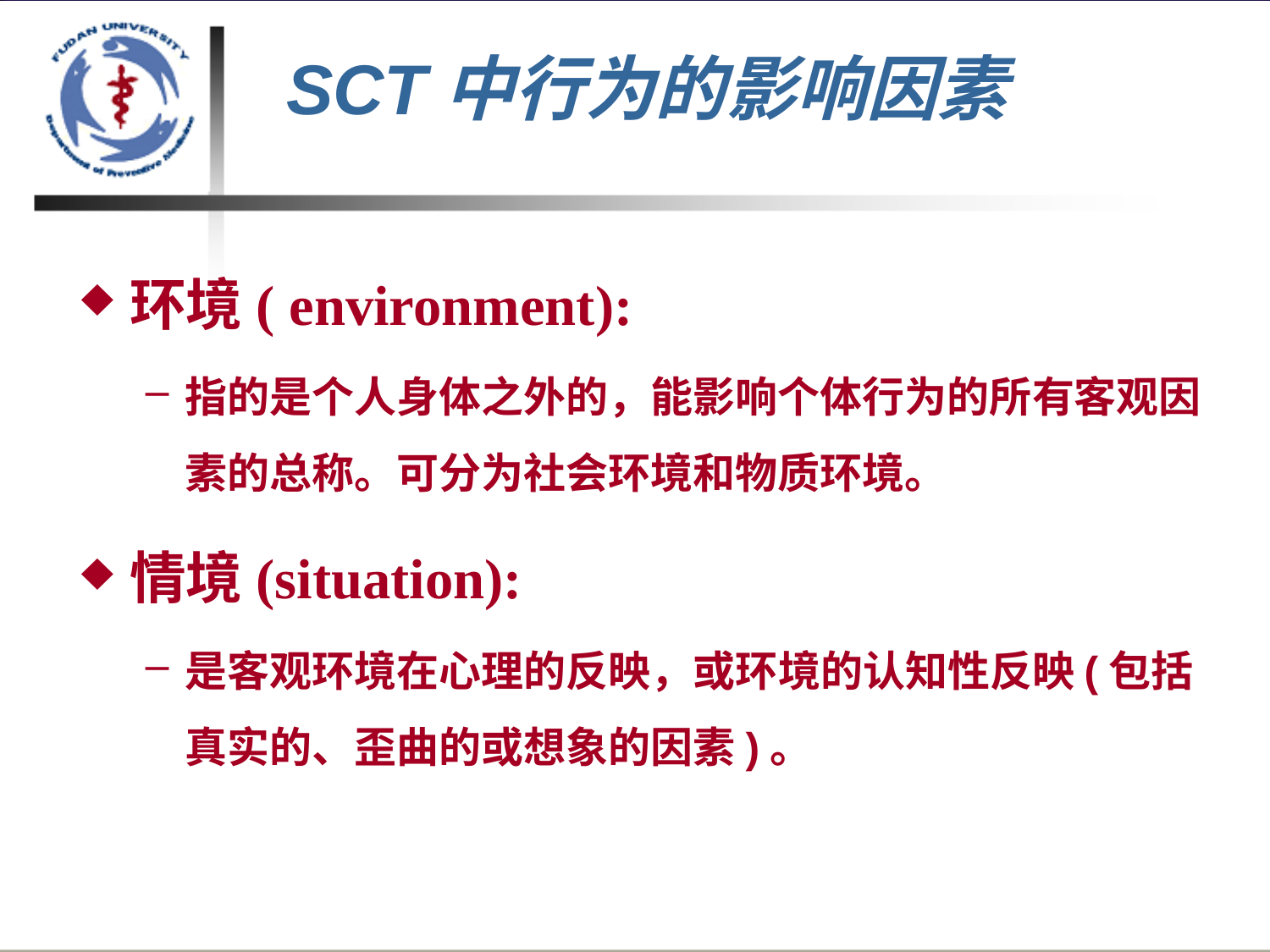

# SCT中行为的影响因素
环境( environment):
指的是个人身体之外的，能影响个体行为的所有客观因素的总称。可分为社会环境和物质环境。
情境(situation):
是客观环境在心理的反映，或环境的认知性反映(包括真实的、歪曲的或想象的因素)。